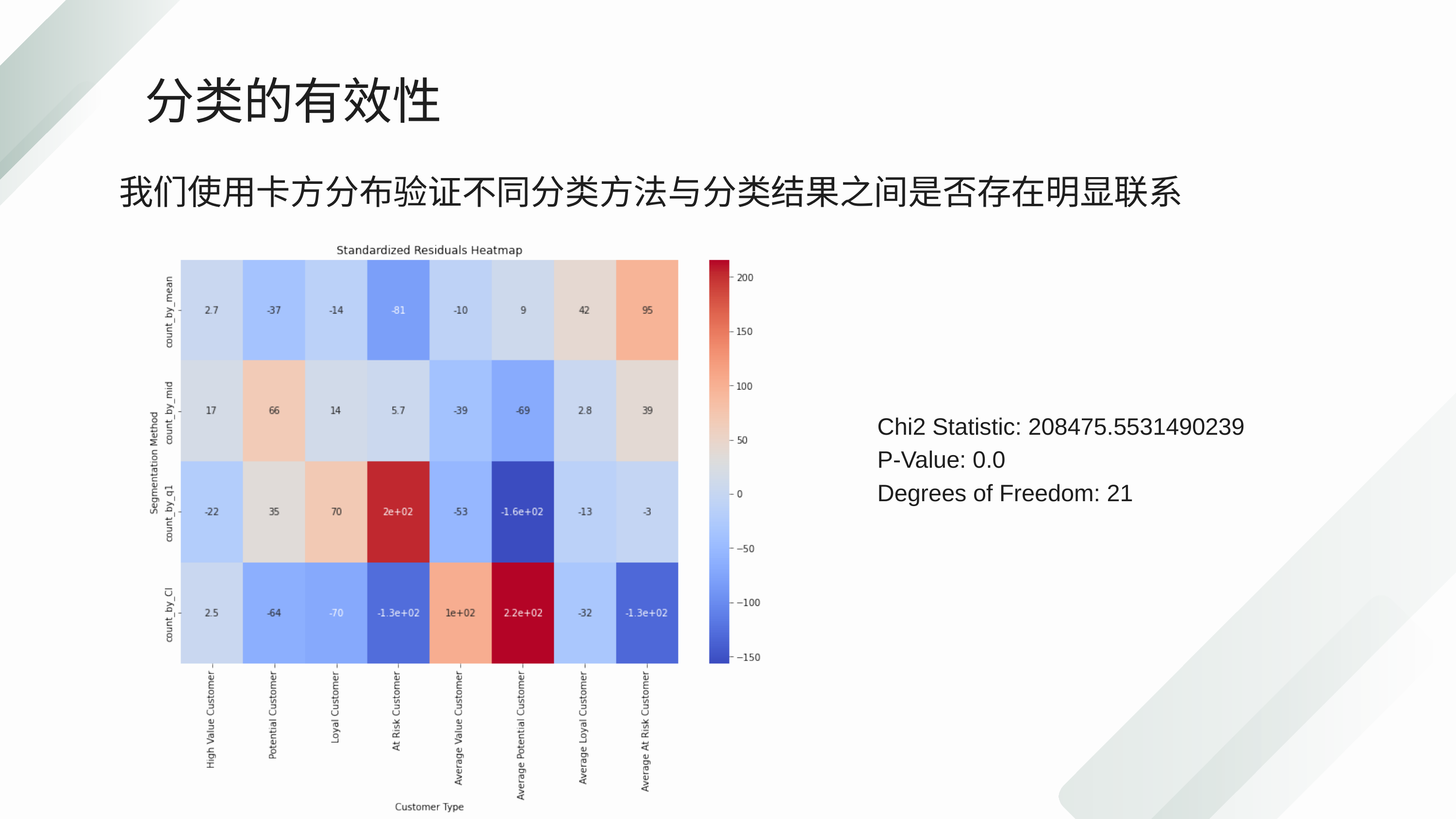

分类的有效性
我们使用卡方分布验证不同分类方法与分类结果之间是否存在明显联系

Chi2 Statistic: 208475.5531490239
P-Value: 0.0
Degrees of Freedom: 21